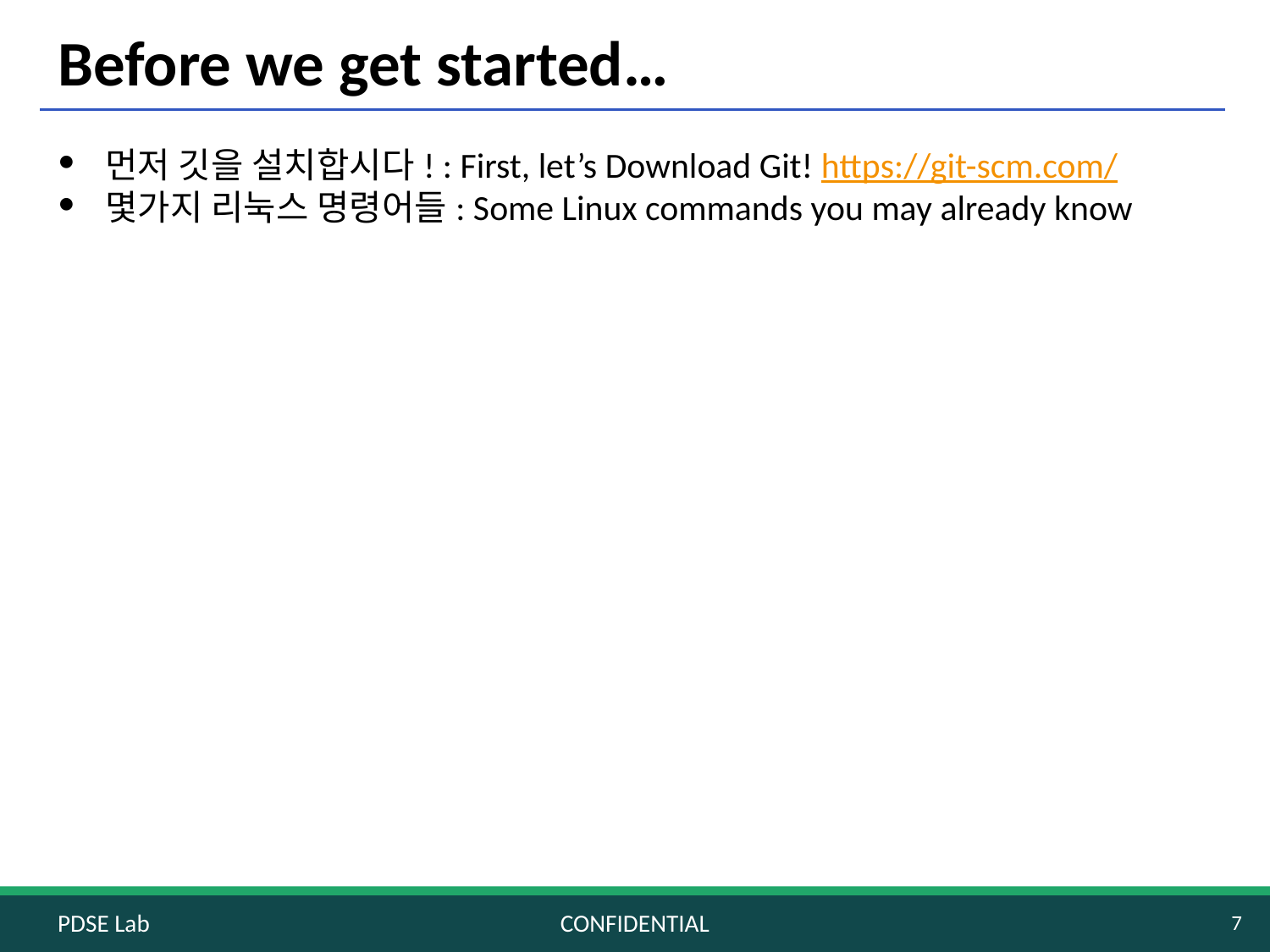

# Before we get started…
먼저 깃을 설치합시다! : First, let’s Download Git! https://git-scm.com/
몇가지 리눅스 명령어들: Some Linux commands you may already know
PDSE Lab
CONFIDENTIAL
7